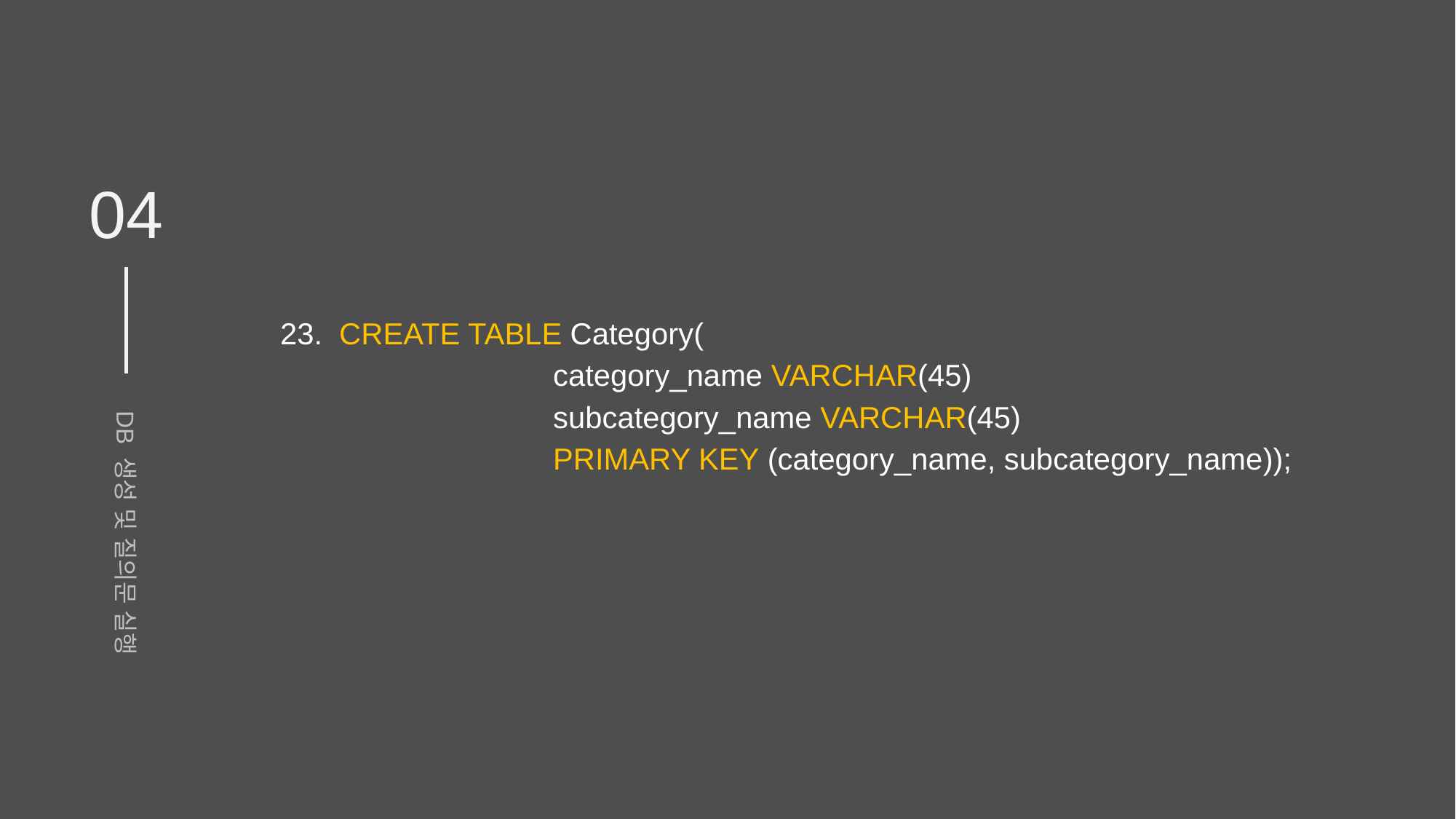

04
23.  CREATE TABLE Category(
		category_name VARCHAR(45)
		subcategory_name VARCHAR(45)
		PRIMARY KEY (category_name, subcategory_name));

DB 생성 및 질의문 실행